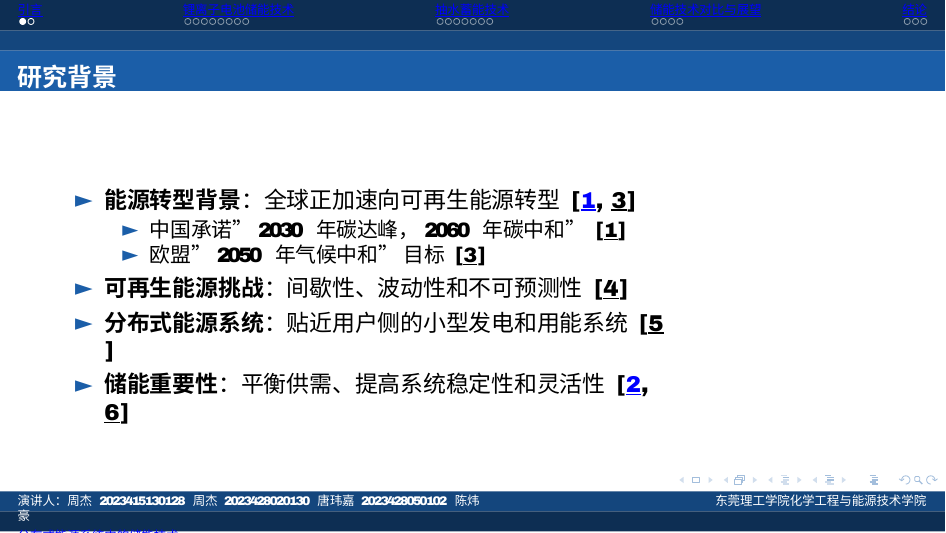

引言
锂离子电池储能技术
抽水蓄能技术
储能技术对比与展望
结论

研究背景
能源转型背景：全球正加速向可再生能源转型 [1, 3]
中国承诺”2030 年碳达峰，2060 年碳中和” [1]
欧盟”2050 年气候中和” 目标 [3]
可再生能源挑战：间歇性、波动性和不可预测性 [4]
分布式能源系统：贴近用户侧的小型发电和用能系统 [5]
储能重要性：平衡供需、提高系统稳定性和灵活性 [2, 6]
演讲人：周杰 2023415130128 周杰 2023428020130 唐玮嘉 2023428050102 陈炜豪
分布式能源系统中的储能技术
东莞理工学院化学工程与能源技术学院